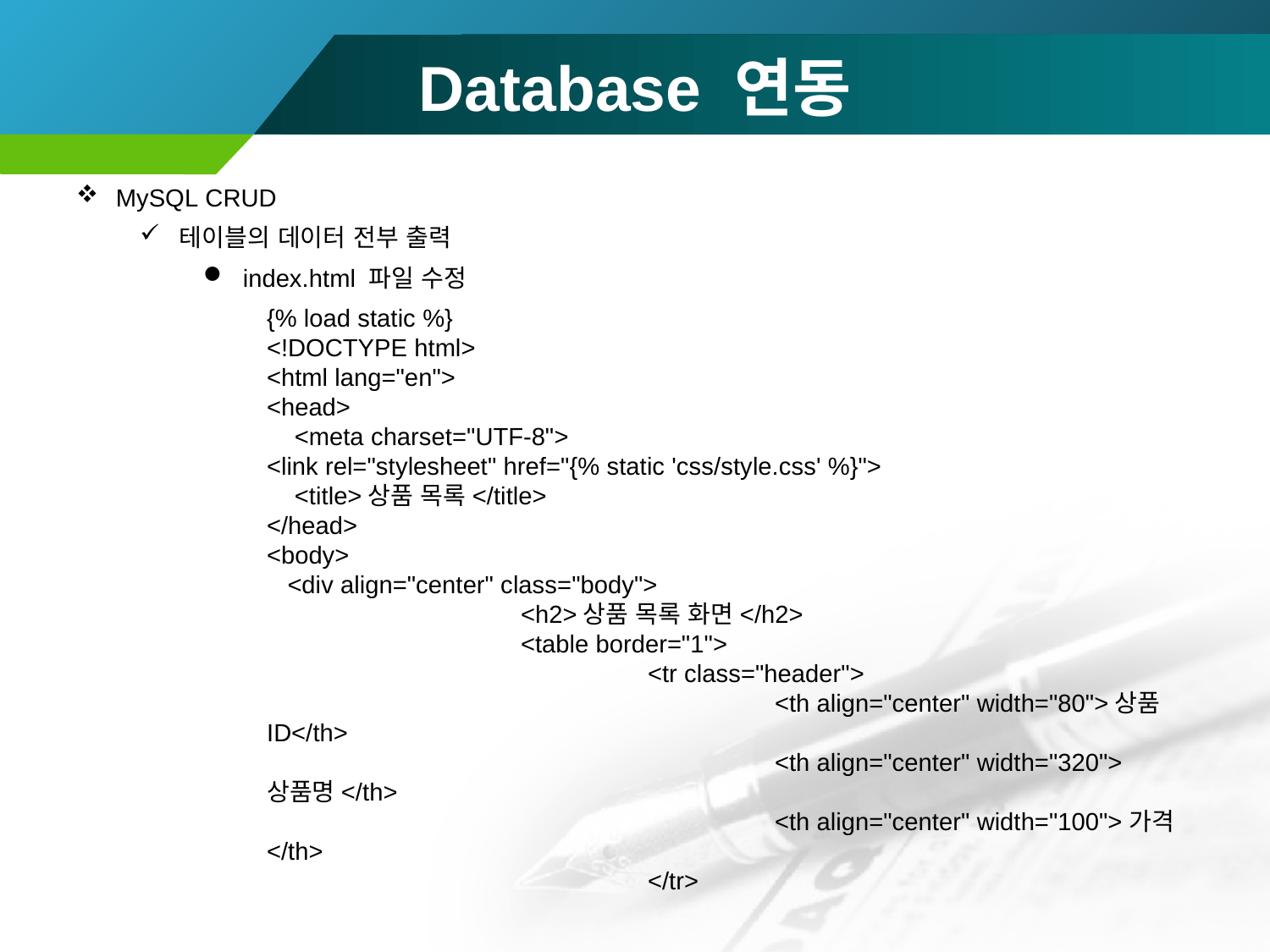

# Database 연동
MySQL CRUD
테이블의 데이터 전부 출력
index.html 파일 수정
{% load static %}
<!DOCTYPE html>
<html lang="en">
<head>
    <meta charset="UTF-8">
<link rel="stylesheet" href="{% static 'css/style.css' %}">
    <title>상품 목록</title>
</head>
<body>
   <div align="center" class="body">
		<h2>상품 목록 화면</h2>
		<table border="1">
			<tr class="header">
				<th align="center" width="80">상품ID</th>
				<th align="center" width="320">상품명</th>
				<th align="center" width="100">가격</th>
			</tr>